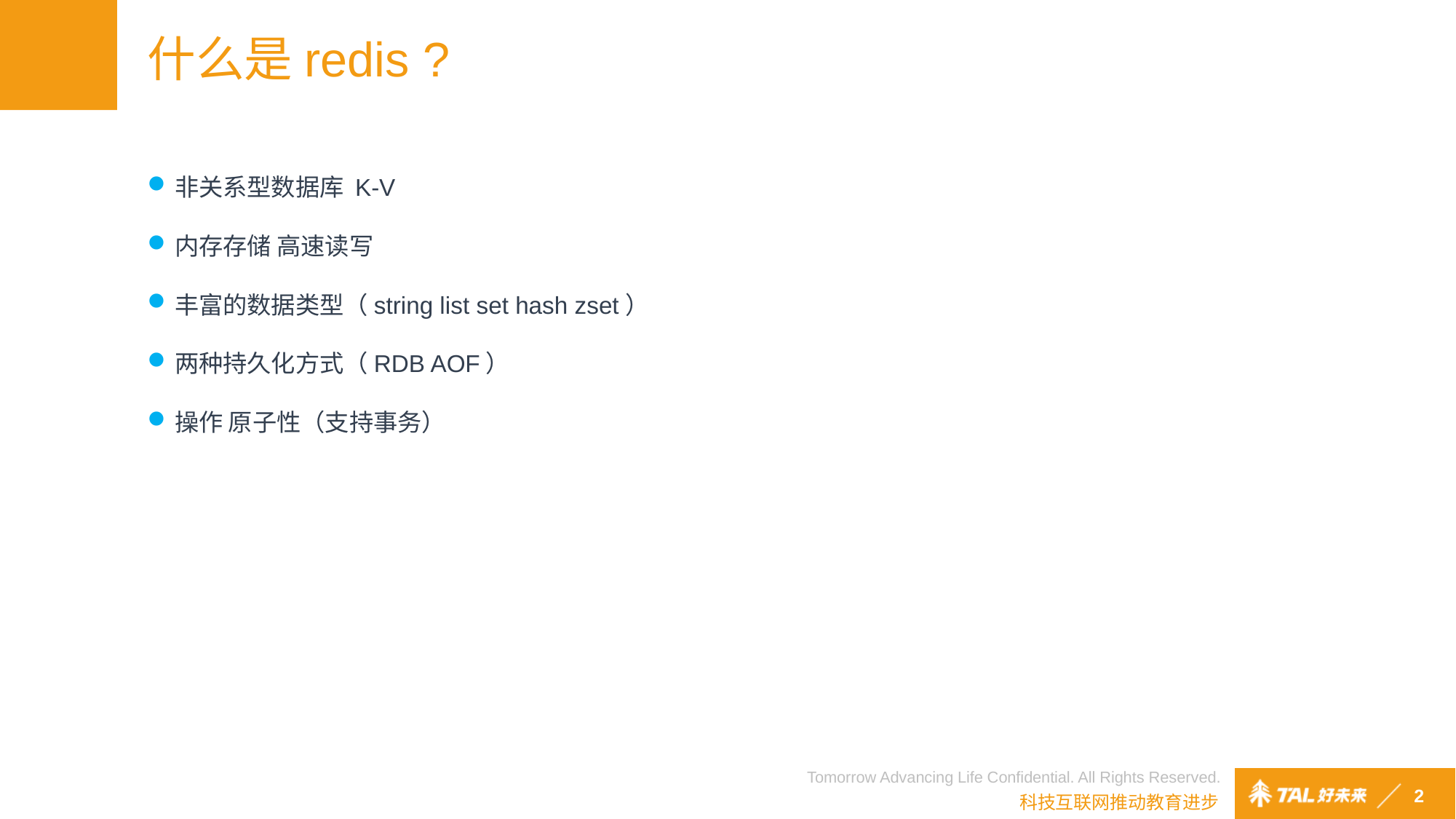

# 什么是redis ?
非关系型数据库 K-V
内存存储 高速读写
丰富的数据类型（string list set hash zset）
两种持久化方式（RDB AOF）
操作 原子性（支持事务）

2